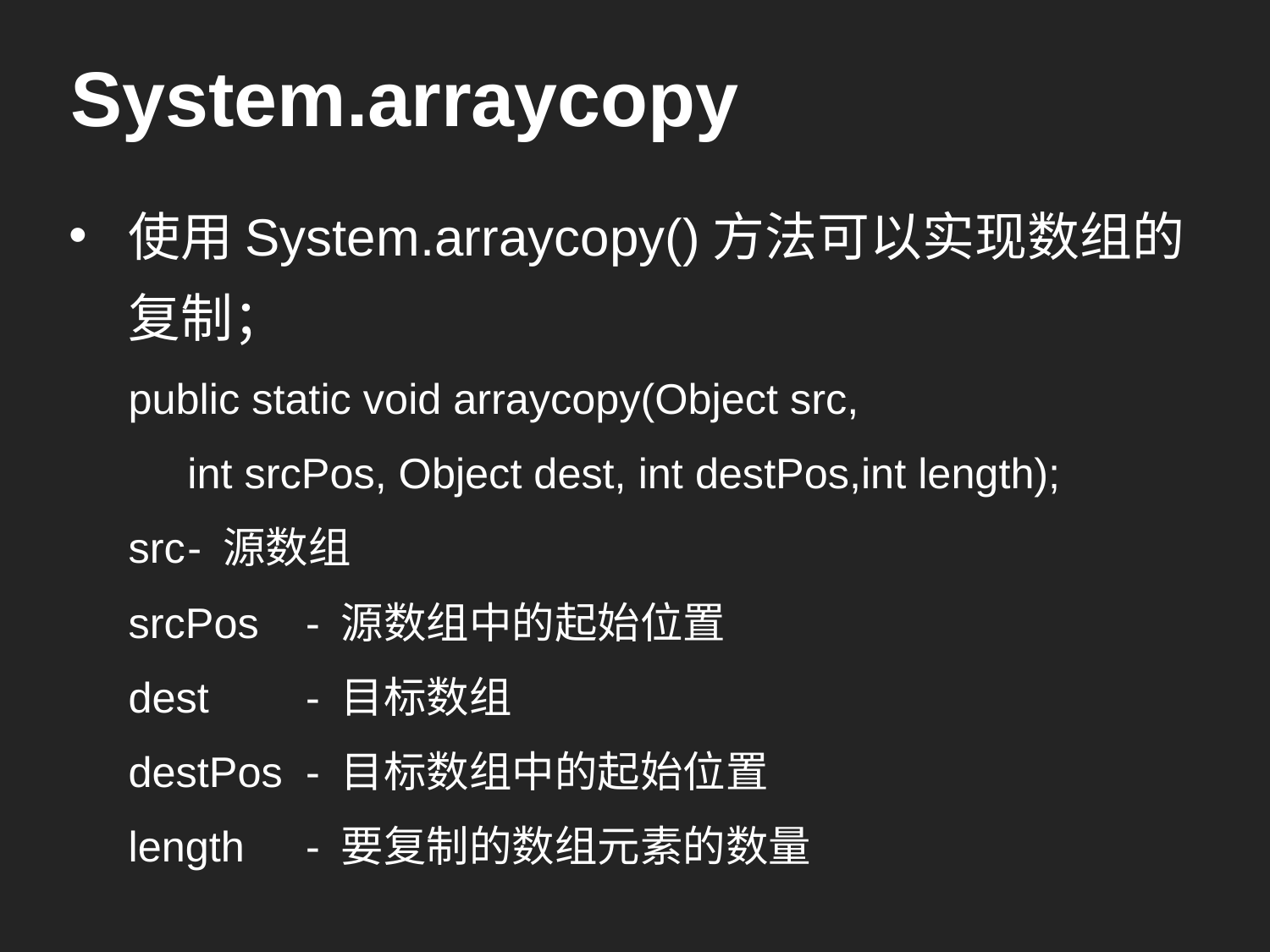

# System.arraycopy
使用System.arraycopy()方法可以实现数组的复制；
public static void arraycopy(Object src,
	int srcPos, Object dest, int destPos,int length);
src		- 源数组
srcPos	- 源数组中的起始位置
dest	- 目标数组
destPos	- 目标数组中的起始位置
length	- 要复制的数组元素的数量